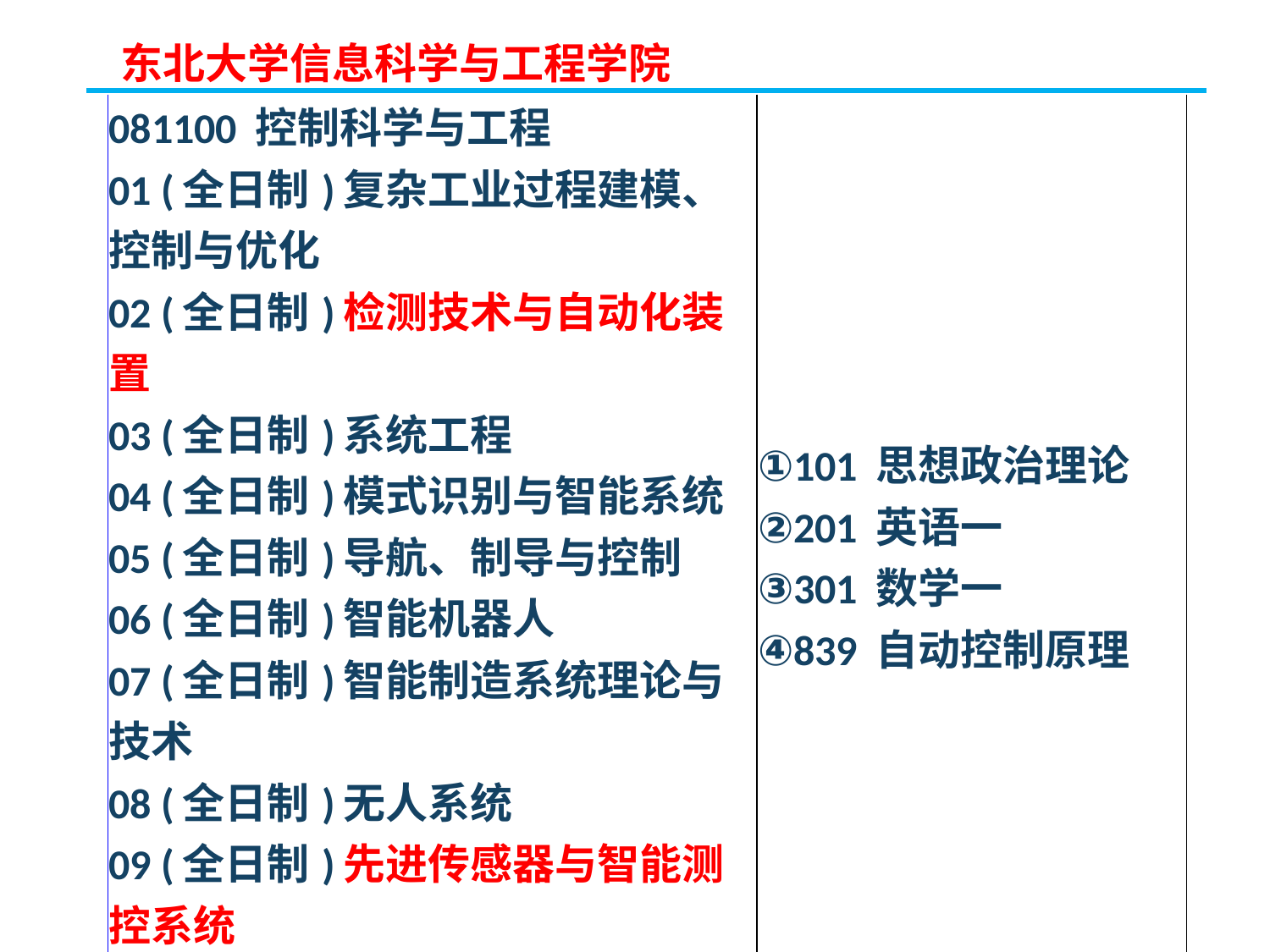

东北大学信息科学与工程学院
| 081100 控制科学与工程 01 (全日制)复杂工业过程建模、控制与优化 02 (全日制)检测技术与自动化装置 03 (全日制)系统工程 04 (全日制)模式识别与智能系统 05 (全日制)导航、制导与控制 06 (全日制)智能机器人 07 (全日制)智能制造系统理论与技术 08 (全日制)无人系统 09 (全日制)先进传感器与智能测控系统 10 (全日制)机器感知与计算智能 | ①101 思想政治理论 ②201 英语一 ③301 数学一 ④839 自动控制原理 |
| --- | --- |